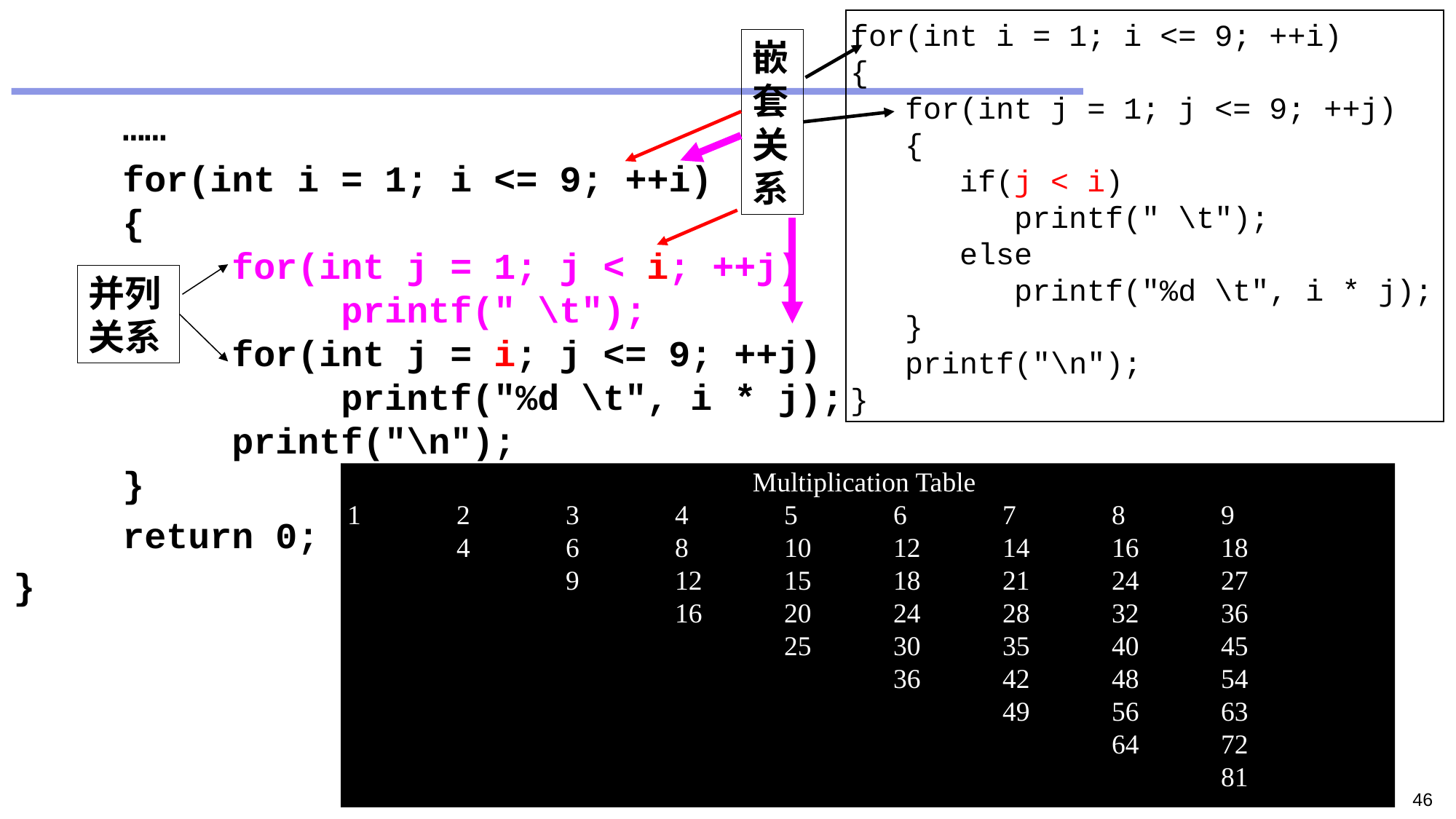

for(int i = 1; i <= 9; ++i)
{
   for(int j = 1; j <= 9; ++j)
   {
      if(j < i)
         printf(" \t");
      else
 	   printf("%d \t", i * j);
   }
   printf("\n");
}
嵌
套
关
系
	……
	for(int i = 1; i <= 9; ++i)
	{
		for(int j = 1; j < i; ++j)
		 	printf(" \t");
		for(int j = i; j <= 9; ++j)
			printf("%d \t", i * j);
		printf("\n");
	}
	return 0;
}
并列
关系
Multiplication Table
1	2	3	4	5	6	7	8	9
	4	6	8	10	12	14	16	18
		9	12	15	18	21	24	27
			16	20	24	28	32	36
				25	30	35	40	45
					36	42	48	54
						49	56	63
							64	72
								81
46